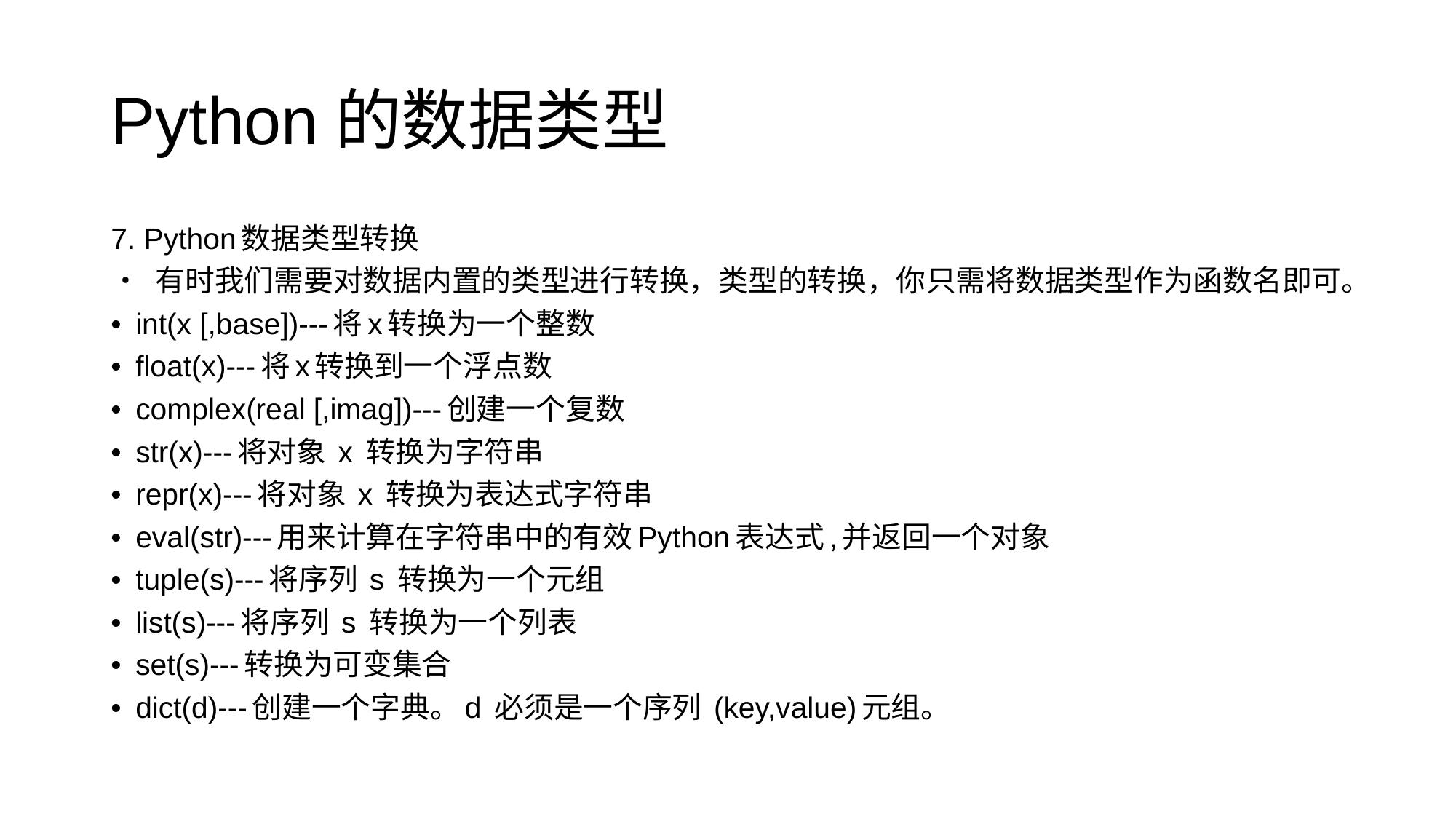

# Python的数据类型
7. Python数据类型转换
•  有时我们需要对数据内置的类型进行转换，类型的转换，你只需将数据类型作为函数名即可。
•  int(x [,base])---将x转换为一个整数
•  float(x)---将x转换到一个浮点数
•  complex(real [,imag])---创建一个复数
•  str(x)---将对象 x 转换为字符串
•  repr(x)---将对象 x 转换为表达式字符串
•  eval(str)---用来计算在字符串中的有效Python表达式,并返回一个对象
•  tuple(s)---将序列 s 转换为一个元组
•  list(s)---将序列 s 转换为一个列表
•  set(s)---转换为可变集合
•  dict(d)---创建一个字典。d 必须是一个序列 (key,value)元组。